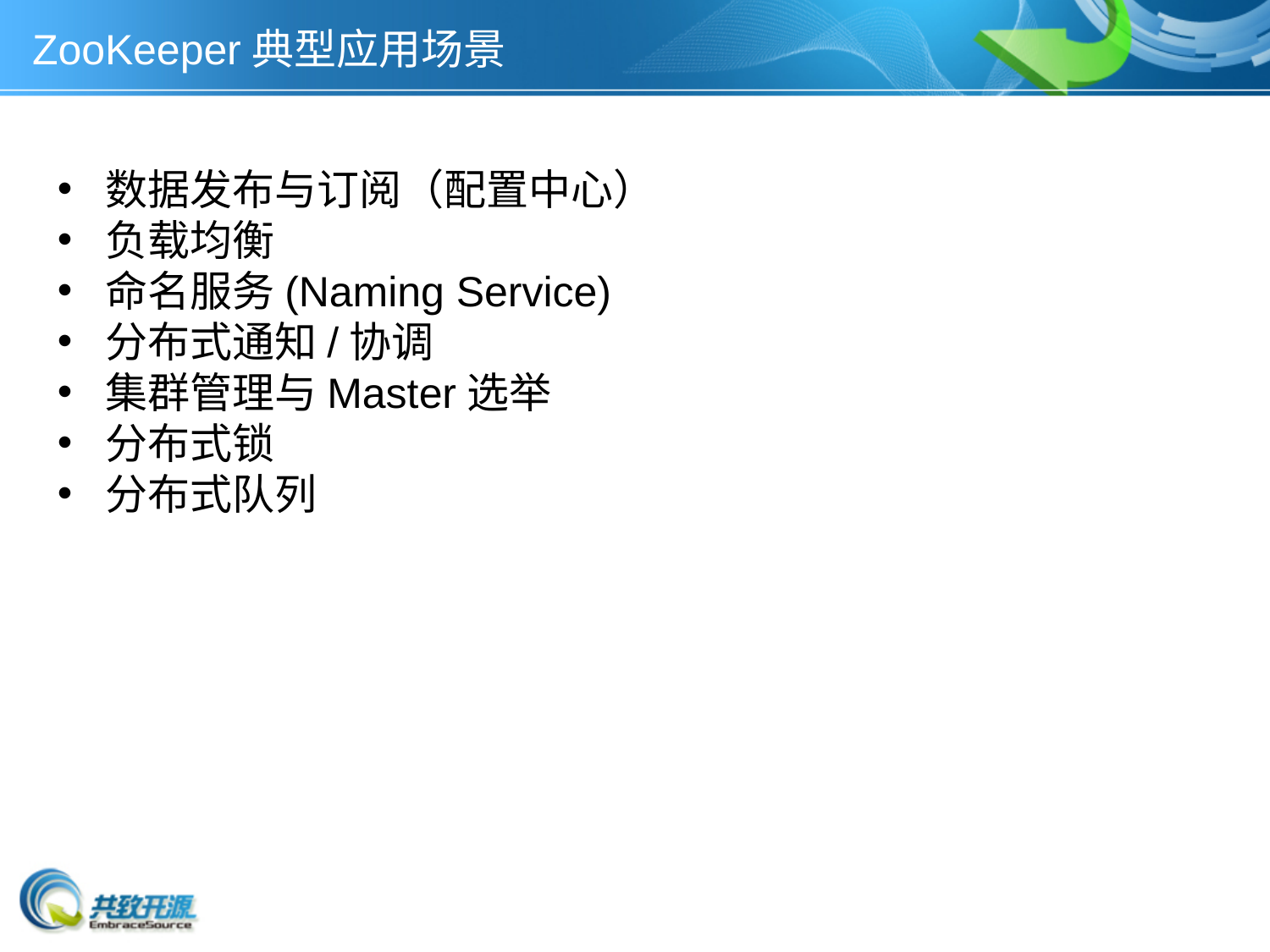

ZooKeeper典型应用场景
数据发布与订阅（配置中心）
负载均衡
命名服务(Naming Service)
分布式通知/协调
集群管理与Master选举
分布式锁
分布式队列